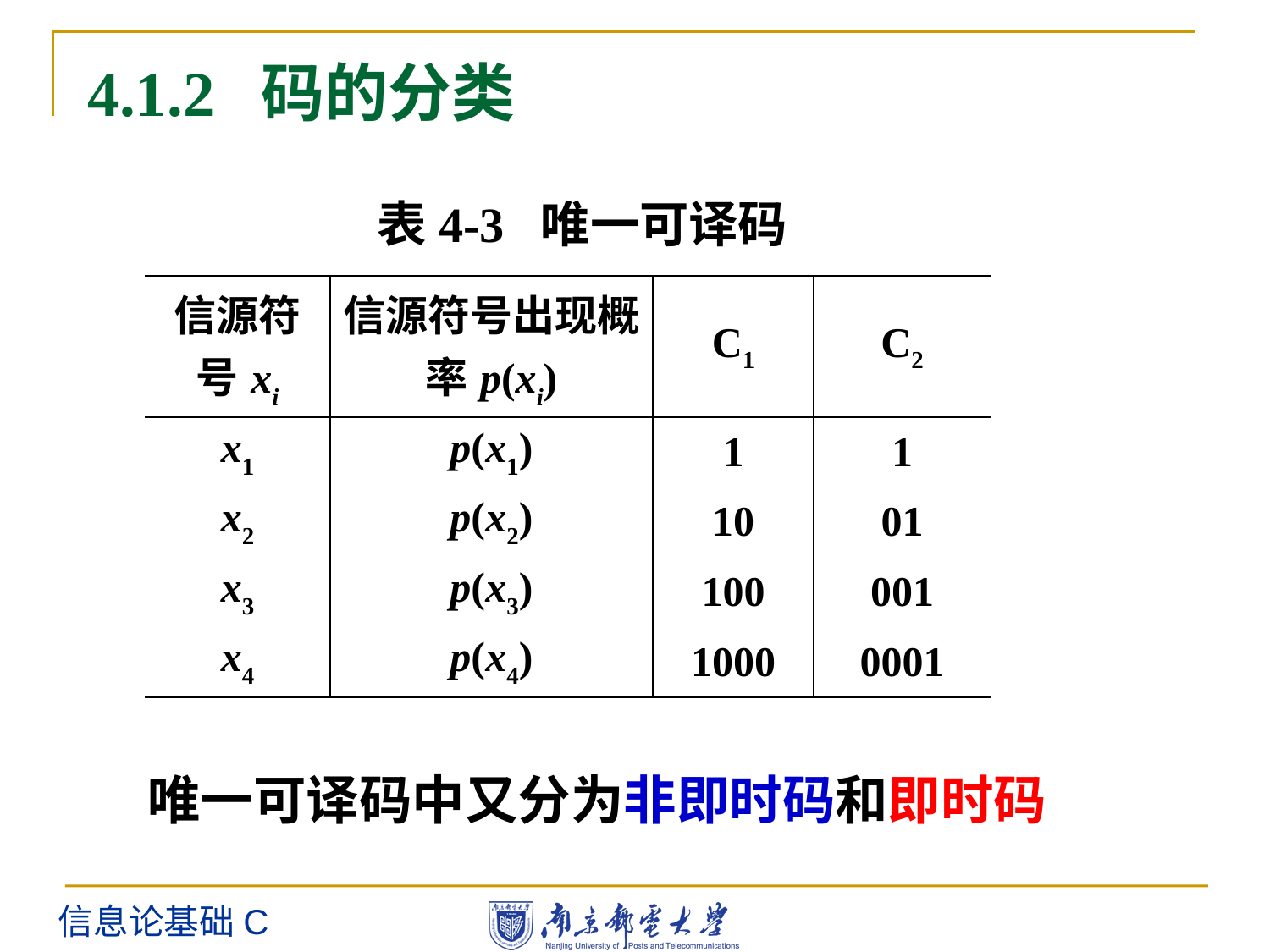

4.1.2  码的分类
表4-3  唯一可译码

| 信源符号xi | 信源符号出现概率p(xi) | C1 | C2 |
| --- | --- | --- | --- |
| x1 | p(x1) | 1 | 1 |
| x2 | p(x2) | 10 | 01 |
| x3 | p(x3) | 100 | 001 |
| x4 | p(x4) | 1000 | 0001 |
唯一可译码中又分为非即时码和即时码

9